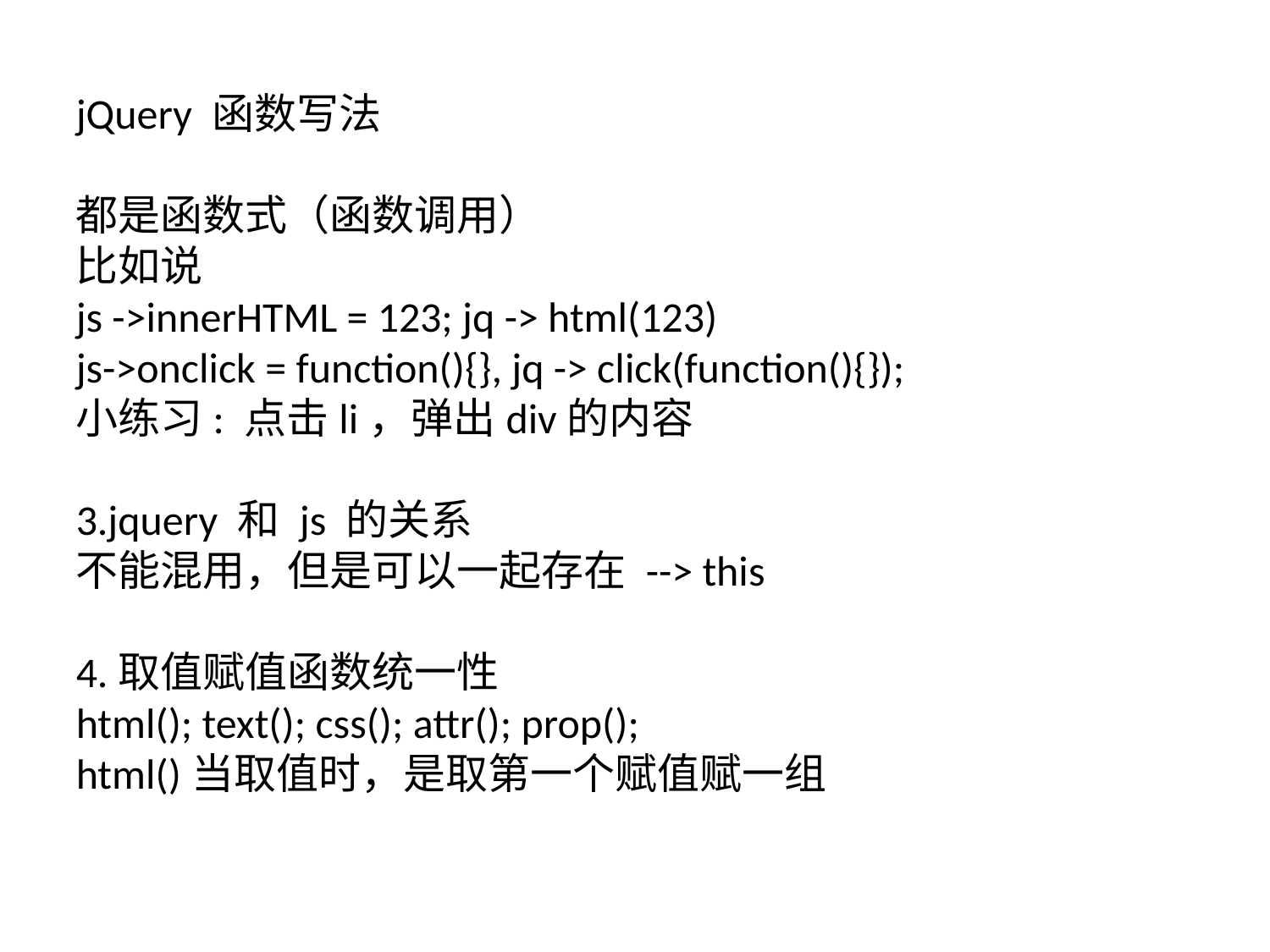

# Title
jQuery 函数写法

都是函数式（函数调用）
比如说
js ->innerHTML = 123; jq -> html(123)
js->onclick = function(){}, jq -> click(function(){});
小练习: 点击li，弹出div的内容

3.jquery 和 js 的关系
不能混用，但是可以一起存在 --> this

4.取值赋值函数统一性
html(); text(); css(); attr(); prop();
html()当取值时，是取第一个赋值赋一组